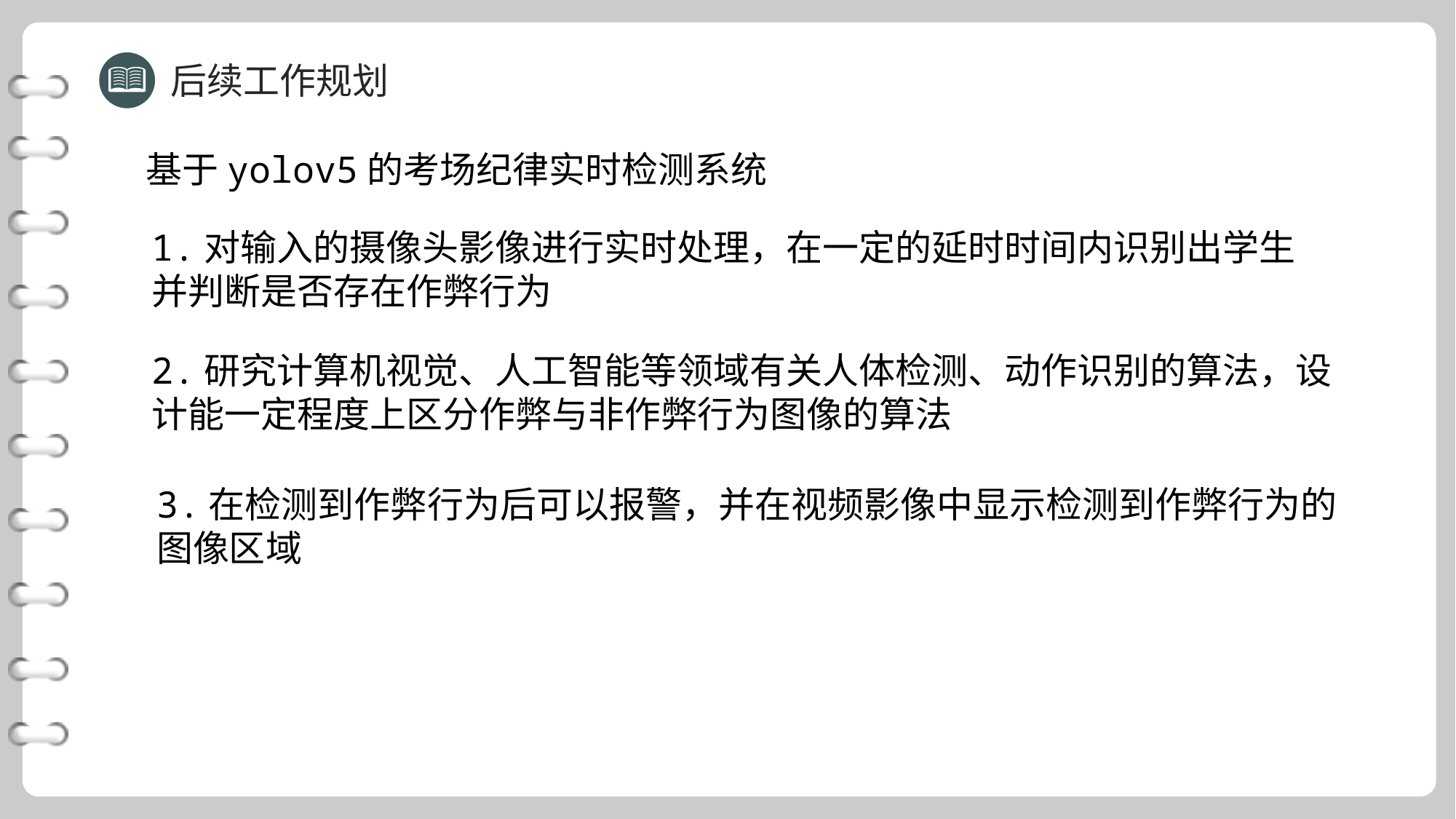

后续工作规划
基于yolov5的考场纪律实时检测系统
1.对输入的摄像头影像进行实时处理，在一定的延时时间内识别出学生并判断是否存在作弊行为
2.研究计算机视觉、人工智能等领域有关人体检测、动作识别的算法，设计能一定程度上区分作弊与非作弊行为图像的算法
3.在检测到作弊行为后可以报警，并在视频影像中显示检测到作弊行为的图像区域